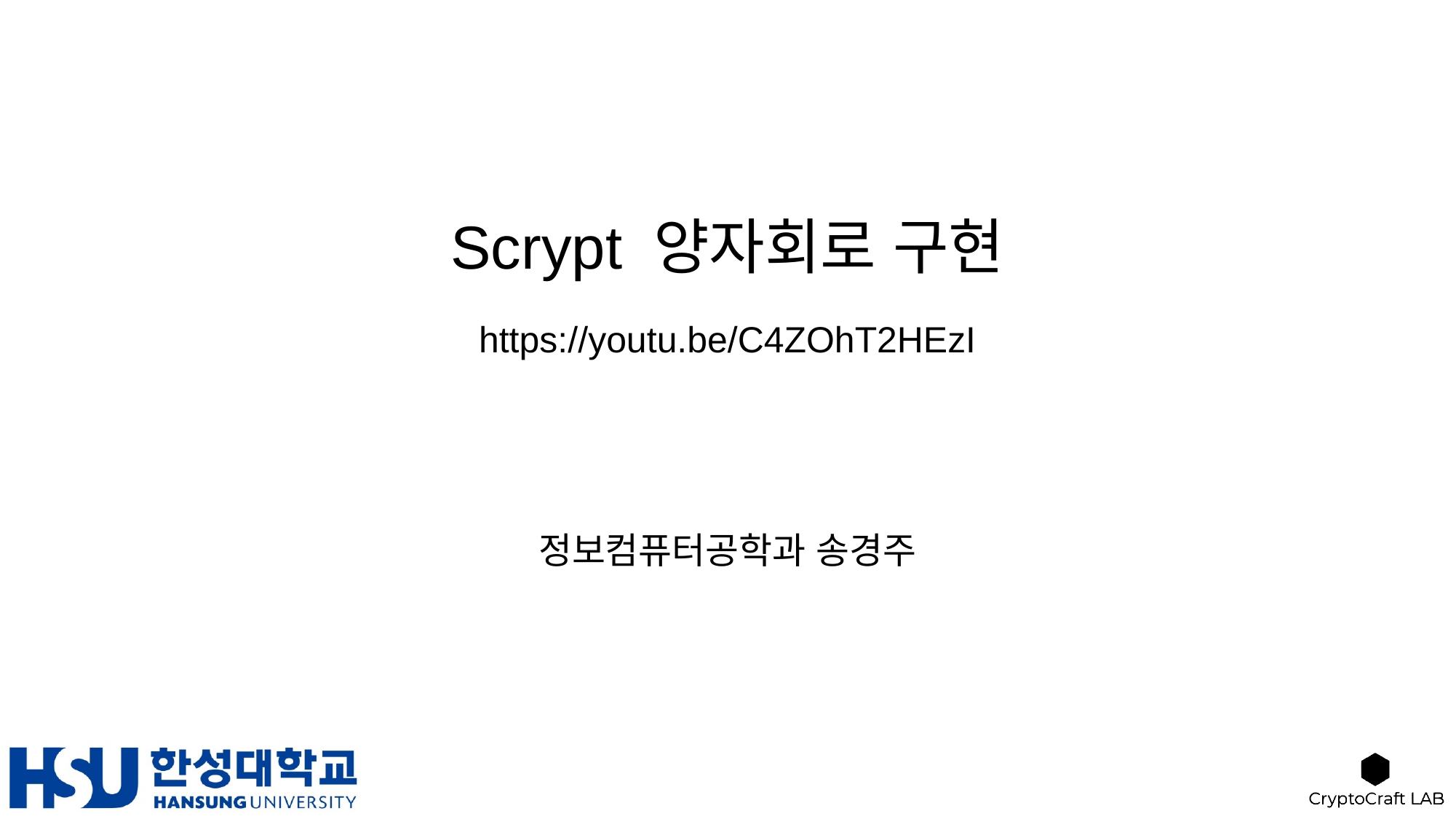

# Scrypt 양자회로 구현 https://youtu.be/C4ZOhT2HEzI
정보컴퓨터공학과 송경주